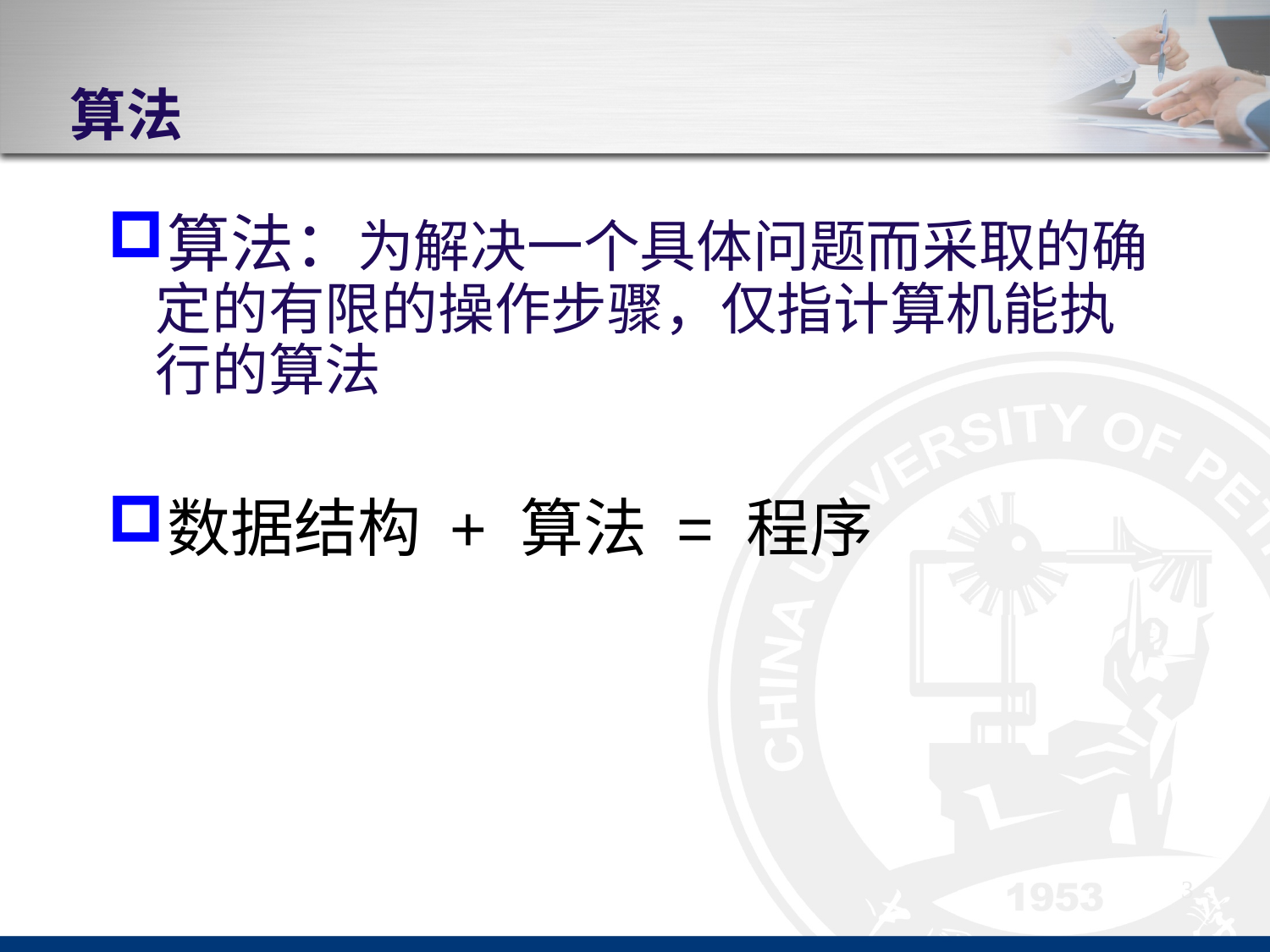

# 算法
算法：为解决一个具体问题而采取的确定的有限的操作步骤，仅指计算机能执行的算法

数据结构 + 算法 = 程序

3